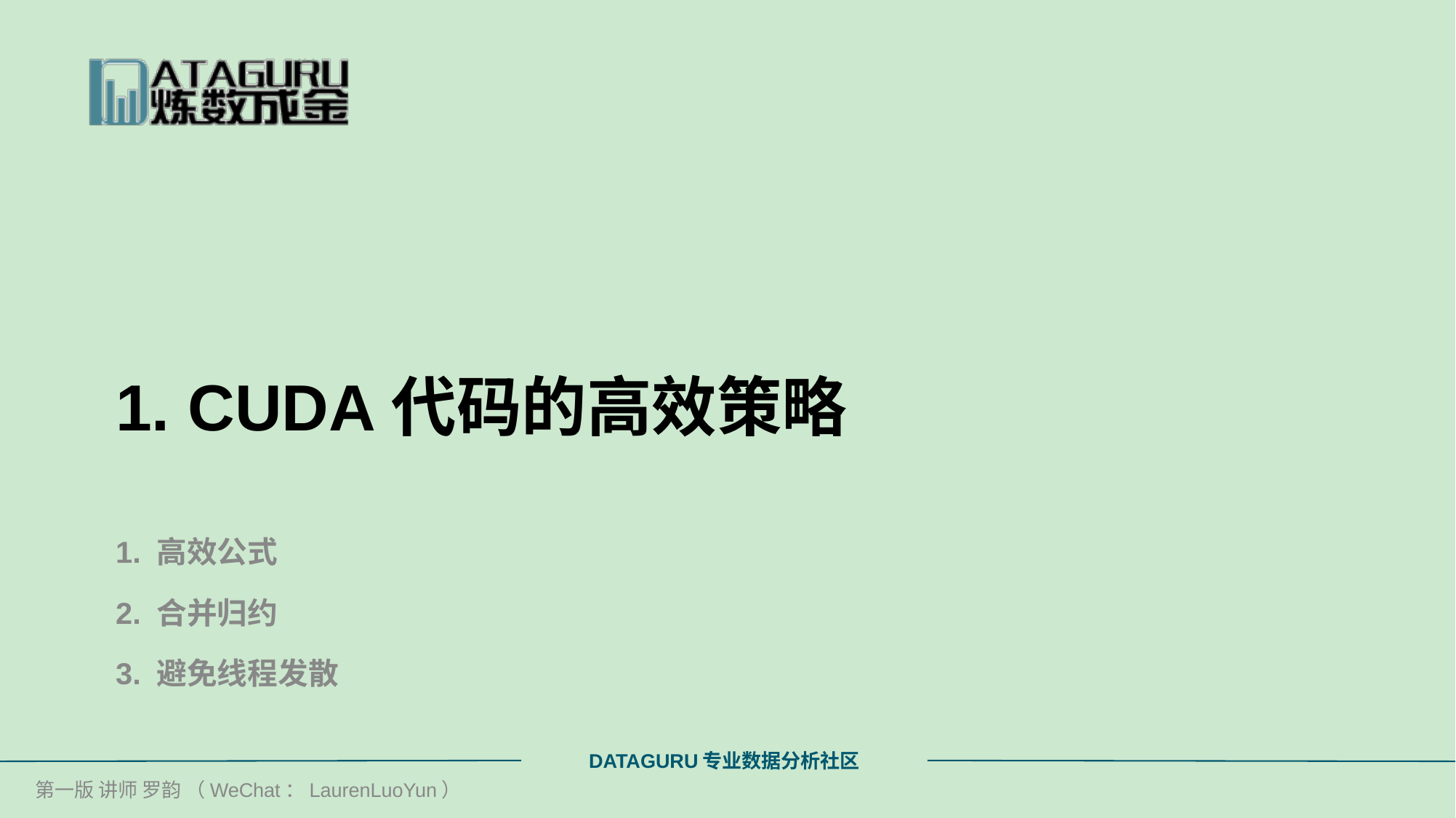

# 1. CUDA代码的高效策略
1. 高效公式
2. 合并归约
3. 避免线程发散